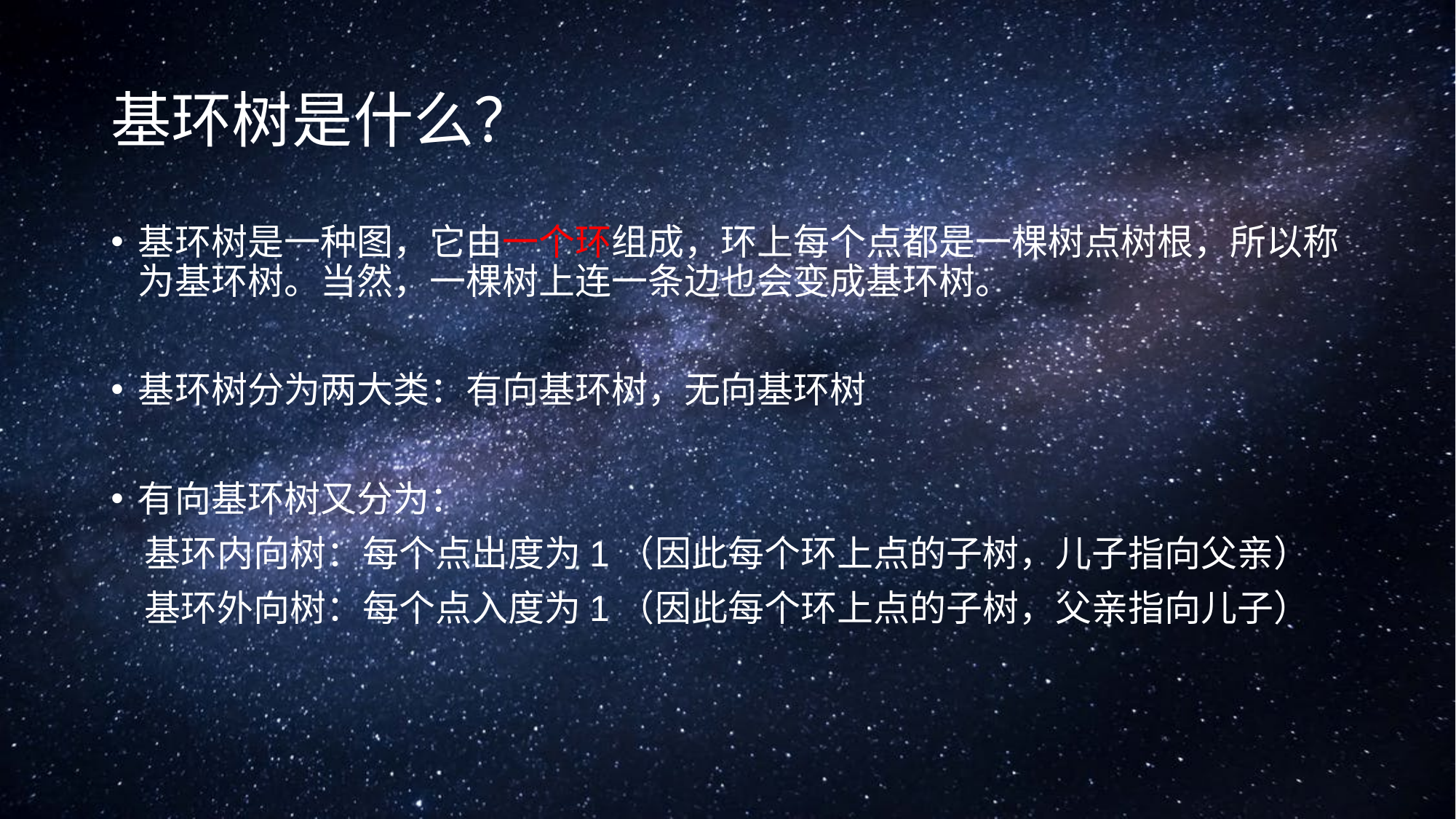

# 基环树是什么？
基环树是一种图，它由一个环组成，环上每个点都是一棵树点树根，所以称为基环树。当然，一棵树上连一条边也会变成基环树。

基环树分为两大类：有向基环树，无向基环树

有向基环树又分为：
   基环内向树：每个点出度为1（因此每个环上点的子树，儿子指向父亲）
   基环外向树：每个点入度为1（因此每个环上点的子树，父亲指向儿子）